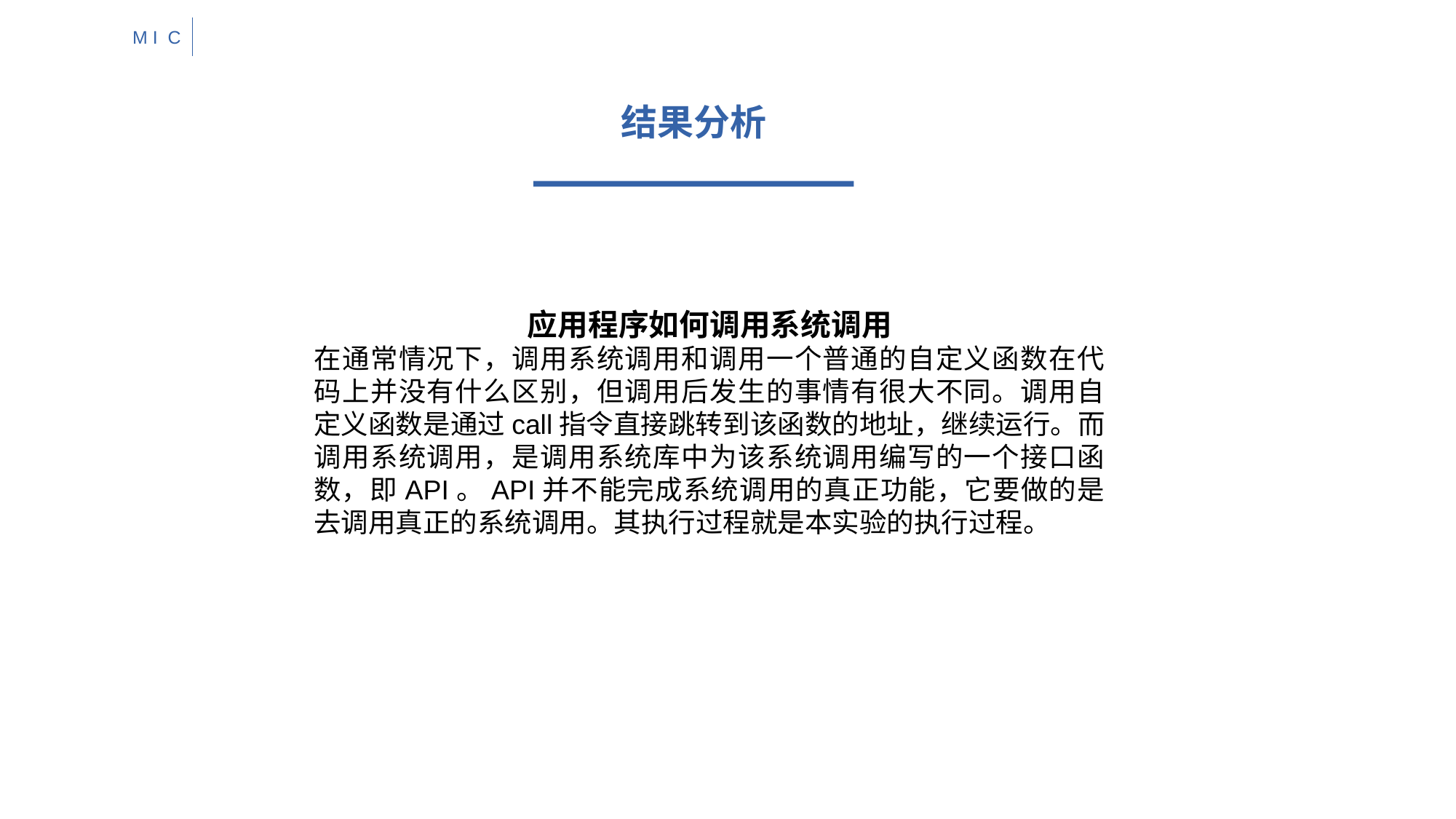

M I  C
结果分析

应用程序如何调用系统调用
在通常情况下，调用系统调用和调用一个普通的自定义函数在代码上并没有什么区别，但调用后发生的事情有很大不同。调用自定义函数是通过call指令直接跳转到该函数的地址，继续运行。而调用系统调用，是调用系统库中为该系统调用编写的一个接口函数，即API。API并不能完成系统调用的真正功能，它要做的是去调用真正的系统调用。其执行过程就是本实验的执行过程。